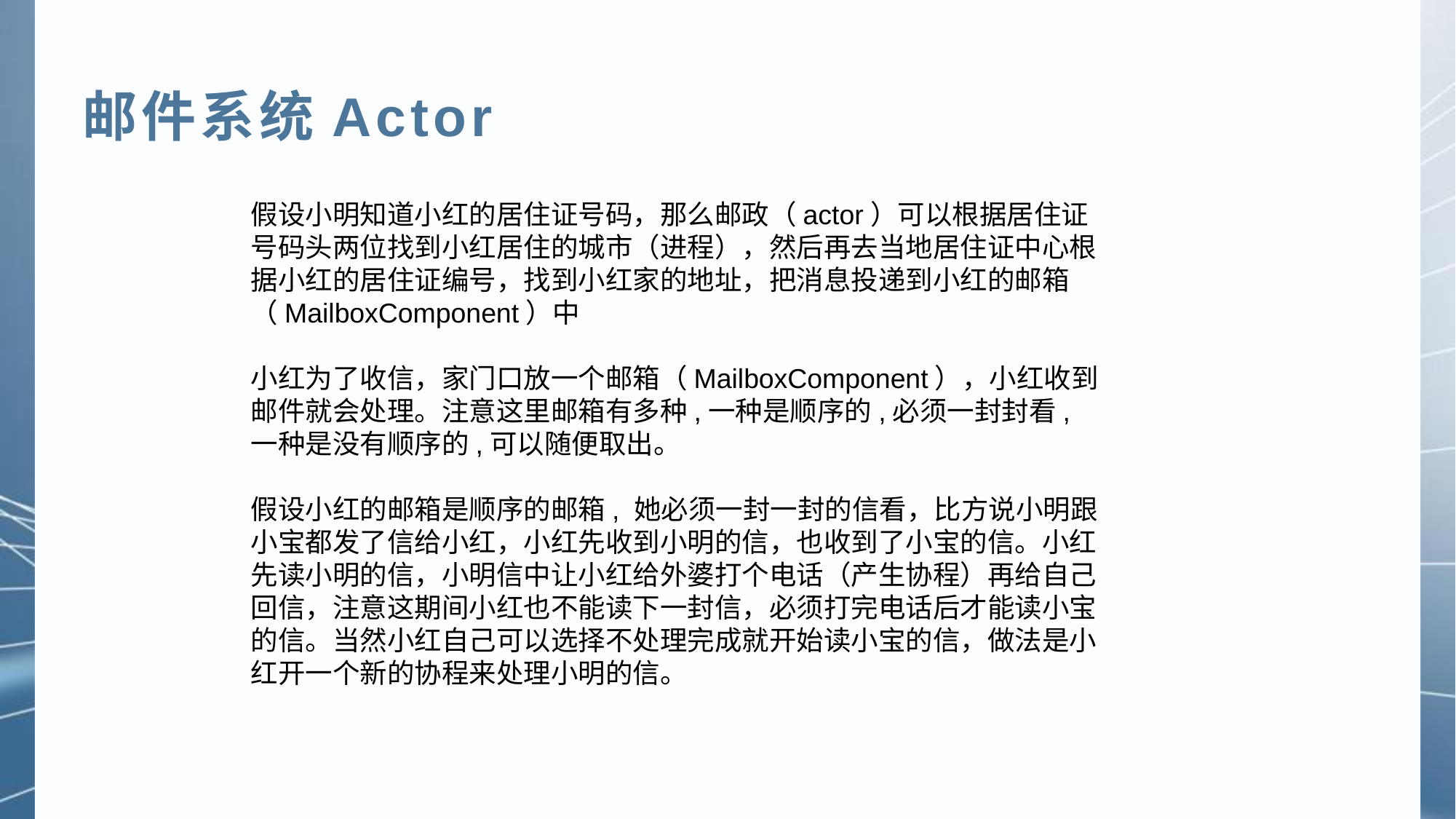

邮件系统Actor
假设小明知道小红的居住证号码，那么邮政（actor）可以根据居住证号码头两位找到小红居住的城市（进程），然后再去当地居住证中心根据小红的居住证编号，找到小红家的地址，把消息投递到小红的邮箱（MailboxComponent）中

小红为了收信，家门口放一个邮箱（MailboxComponent），小红收到邮件就会处理。注意这里邮箱有多种,一种是顺序的,必须一封封看,一种是没有顺序的,可以随便取出。

假设小红的邮箱是顺序的邮箱, 她必须一封一封的信看，比方说小明跟小宝都发了信给小红，小红先收到小明的信，也收到了小宝的信。小红先读小明的信，小明信中让小红给外婆打个电话（产生协程）再给自己回信，注意这期间小红也不能读下一封信，必须打完电话后才能读小宝的信。当然小红自己可以选择不处理完成就开始读小宝的信，做法是小红开一个新的协程来处理小明的信。